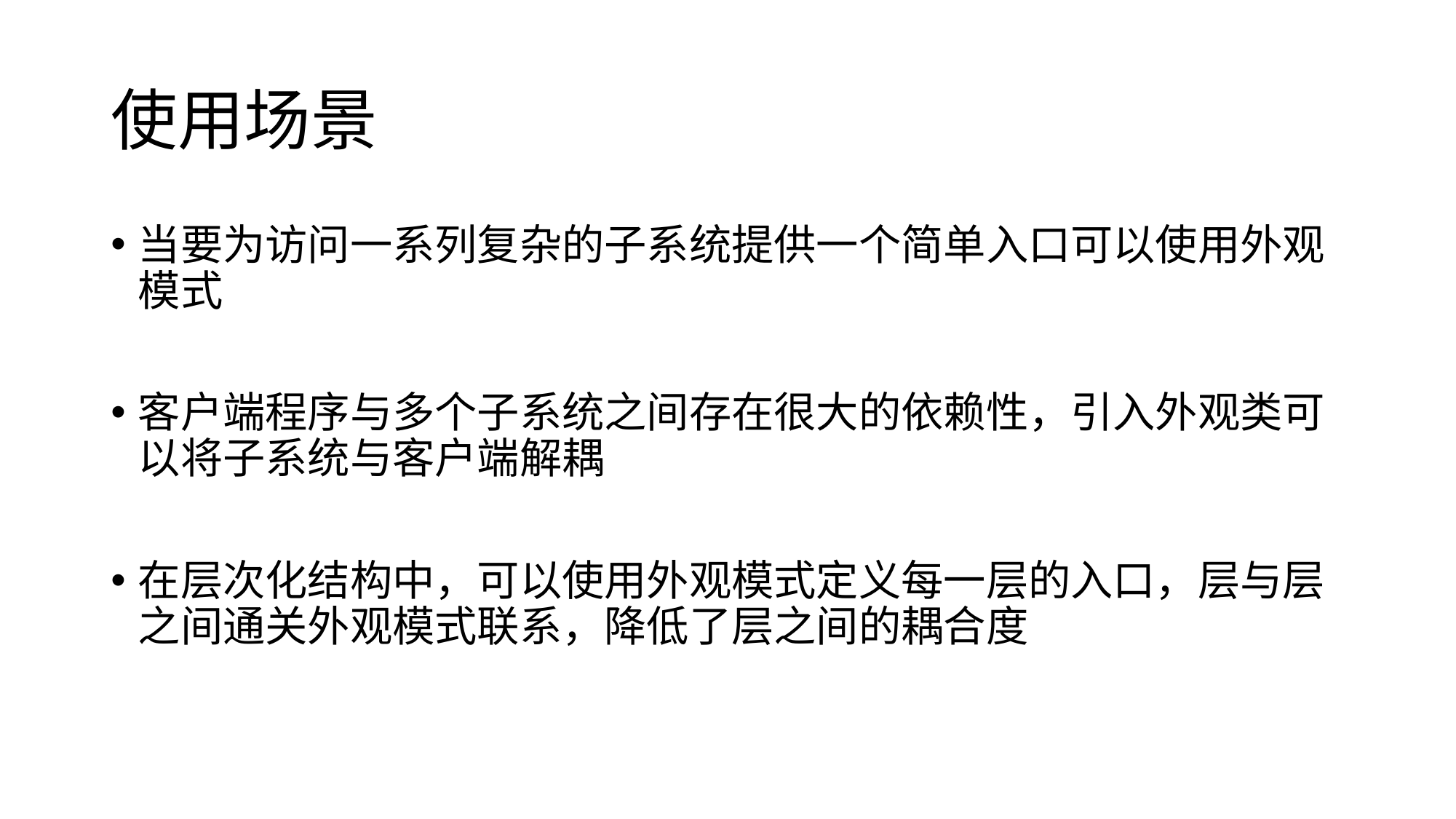

# 使用场景
当要为访问一系列复杂的子系统提供一个简单入口可以使用外观模式

客户端程序与多个子系统之间存在很大的依赖性，引入外观类可以将子系统与客户端解耦

在层次化结构中，可以使用外观模式定义每一层的入口，层与层之间通关外观模式联系，降低了层之间的耦合度